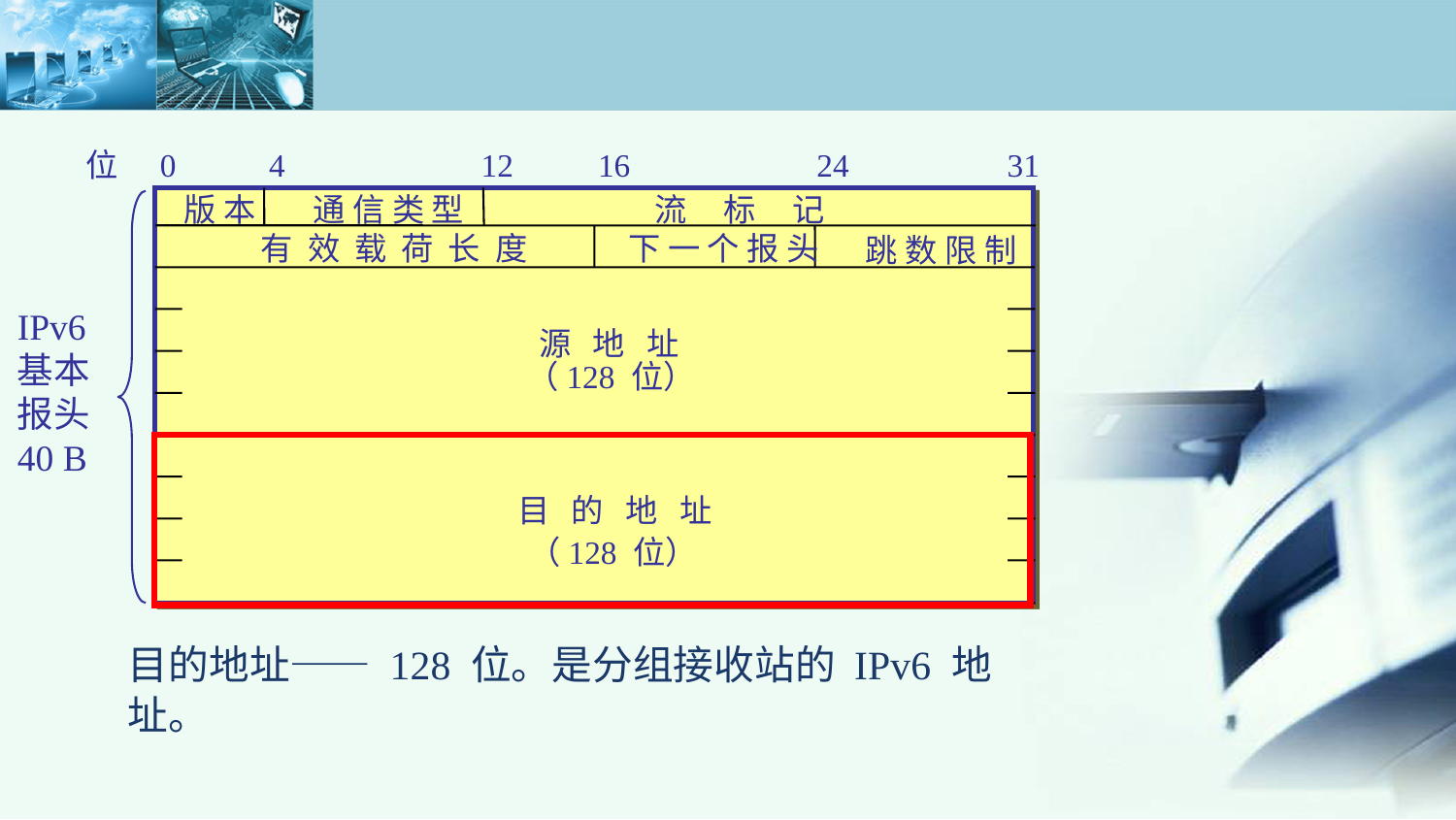

位
0
4
12
16
24
31
版 本
通 信 类 型
流     标     记

有  效  载  荷  长  度
下 一 个 报 头
跳 数 限 制

IPv6
基本
报头
40 B

源   地   址
（128 位）

目   的   地   址

（128 位）

目的地址—— 128 位。是分组接收站的 IPv6 地址。